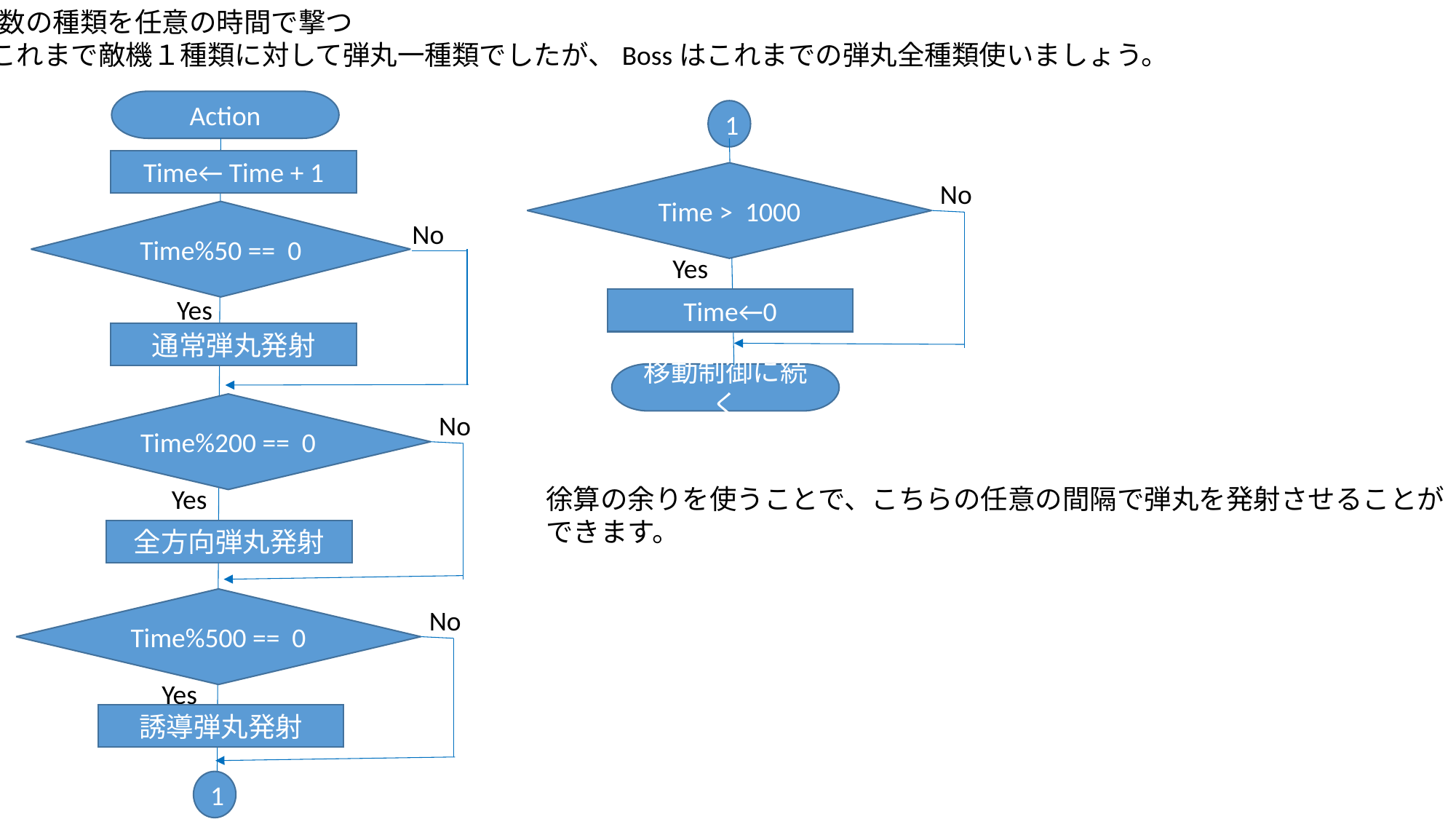

・複数の種類を任意の時間で撃つ
　これまで敵機１種類に対して弾丸一種類でしたが、Bossはこれまでの弾丸全種類使いましょう。
Action
1
Time← Time + 1
Time >  1000
No
Time%50 ==  0
No
Yes
Yes
Time←0
通常弾丸発射
移動制御に続く
Time%200 ==  0
No
Yes
徐算の余りを使うことで、こちらの任意の間隔で弾丸を発射させることが
できます。
全方向弾丸発射
Time%500 ==  0
No
Yes
誘導弾丸発射
1